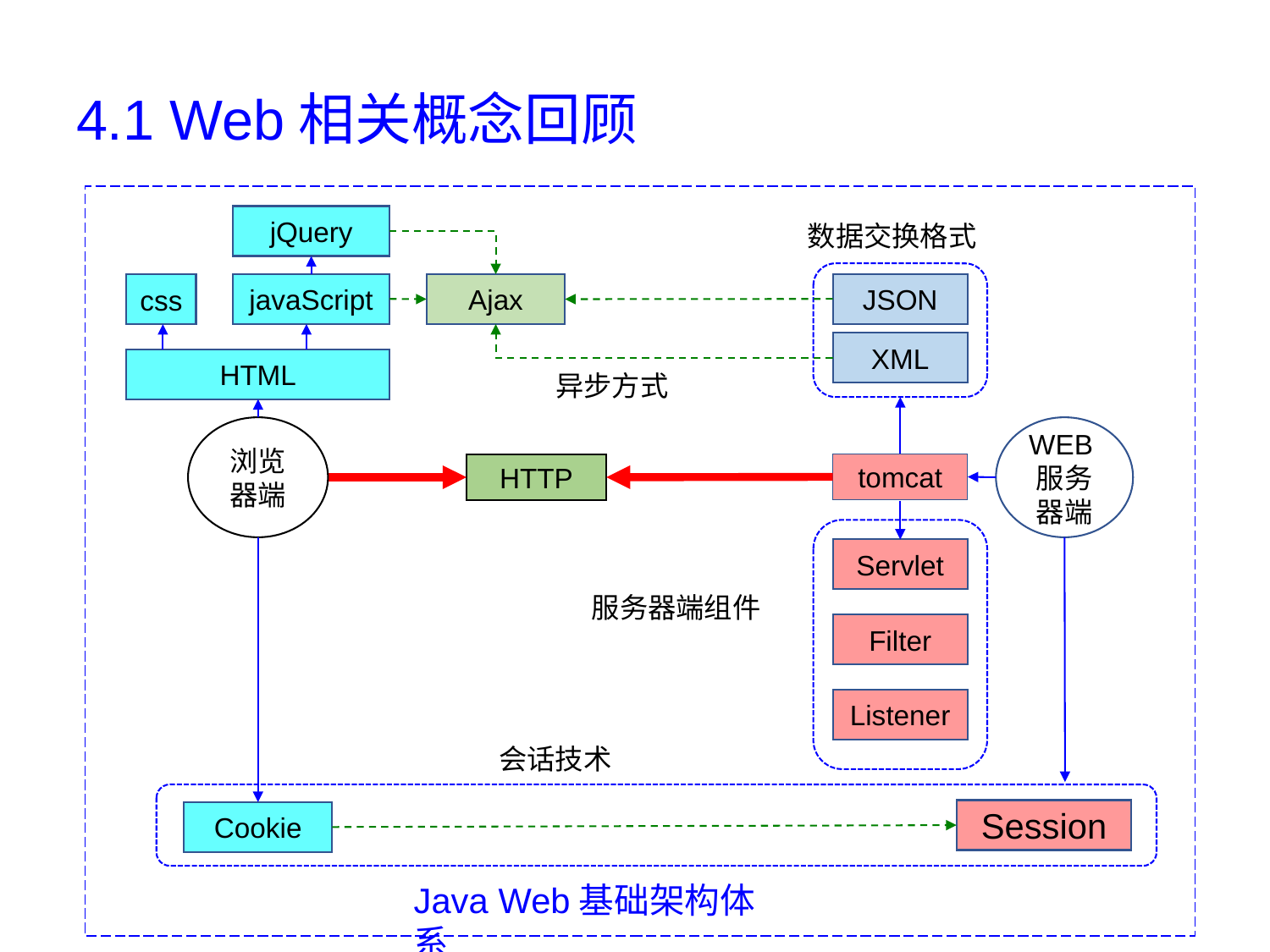

# 4.1 Web相关概念回顾

jQuery
数据交换格式

javaScript
JSON
Ajax
css
XML
HTML
异步方式
浏览器端
WEB服务器端
tomcat
HTTP

Servlet
服务器端组件
Filter
Listener
会话技术

Session
Cookie
Java Web基础架构体系